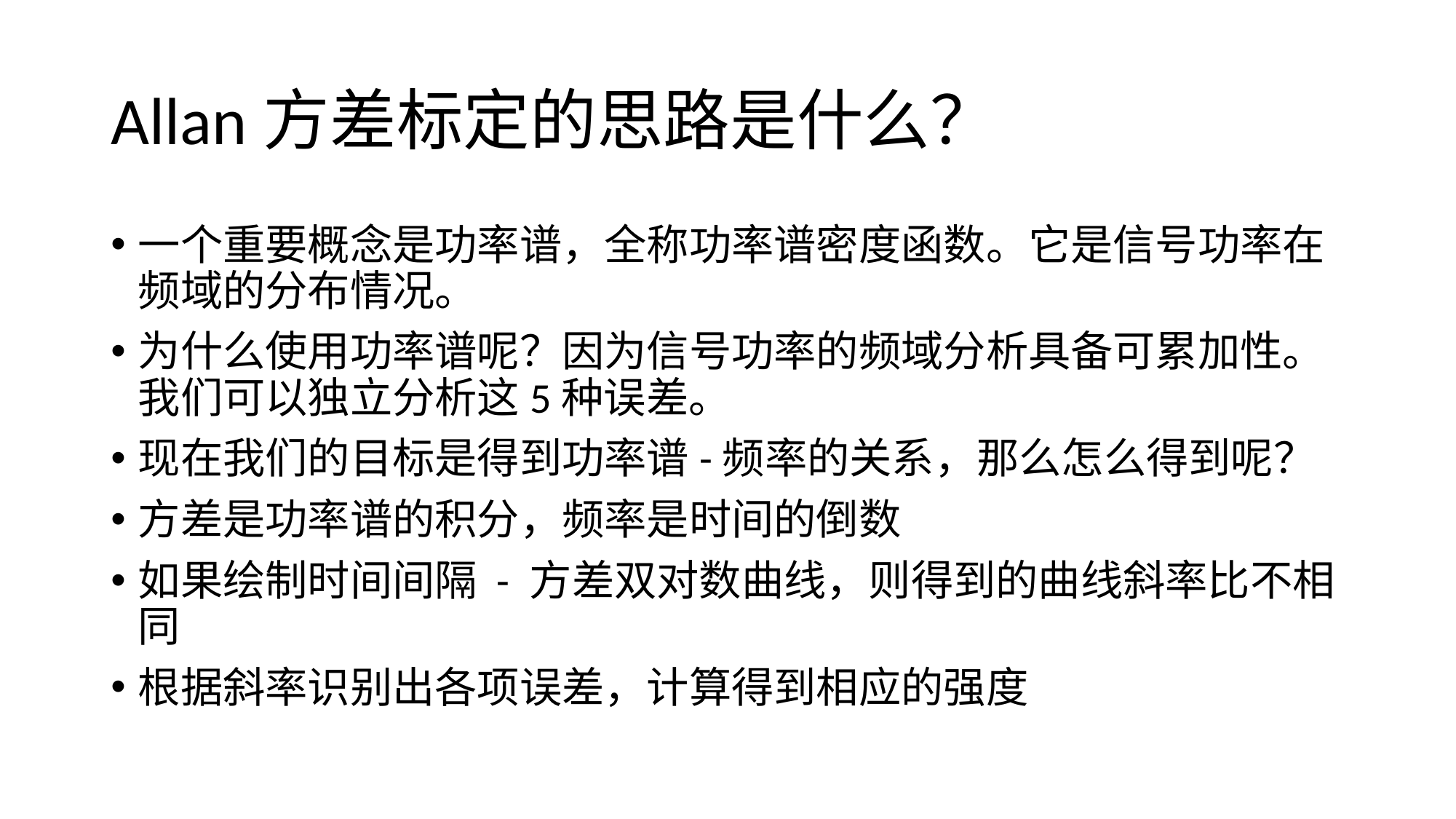

# Allan方差标定的思路是什么？
一个重要概念是功率谱，全称功率谱密度函数。它是信号功率在频域的分布情况。
为什么使用功率谱呢？因为信号功率的频域分析具备可累加性。我们可以独立分析这5种误差。
现在我们的目标是得到功率谱-频率的关系，那么怎么得到呢？
方差是功率谱的积分，频率是时间的倒数
如果绘制时间间隔 - 方差双对数曲线，则得到的曲线斜率比不相同
根据斜率识别出各项误差，计算得到相应的强度